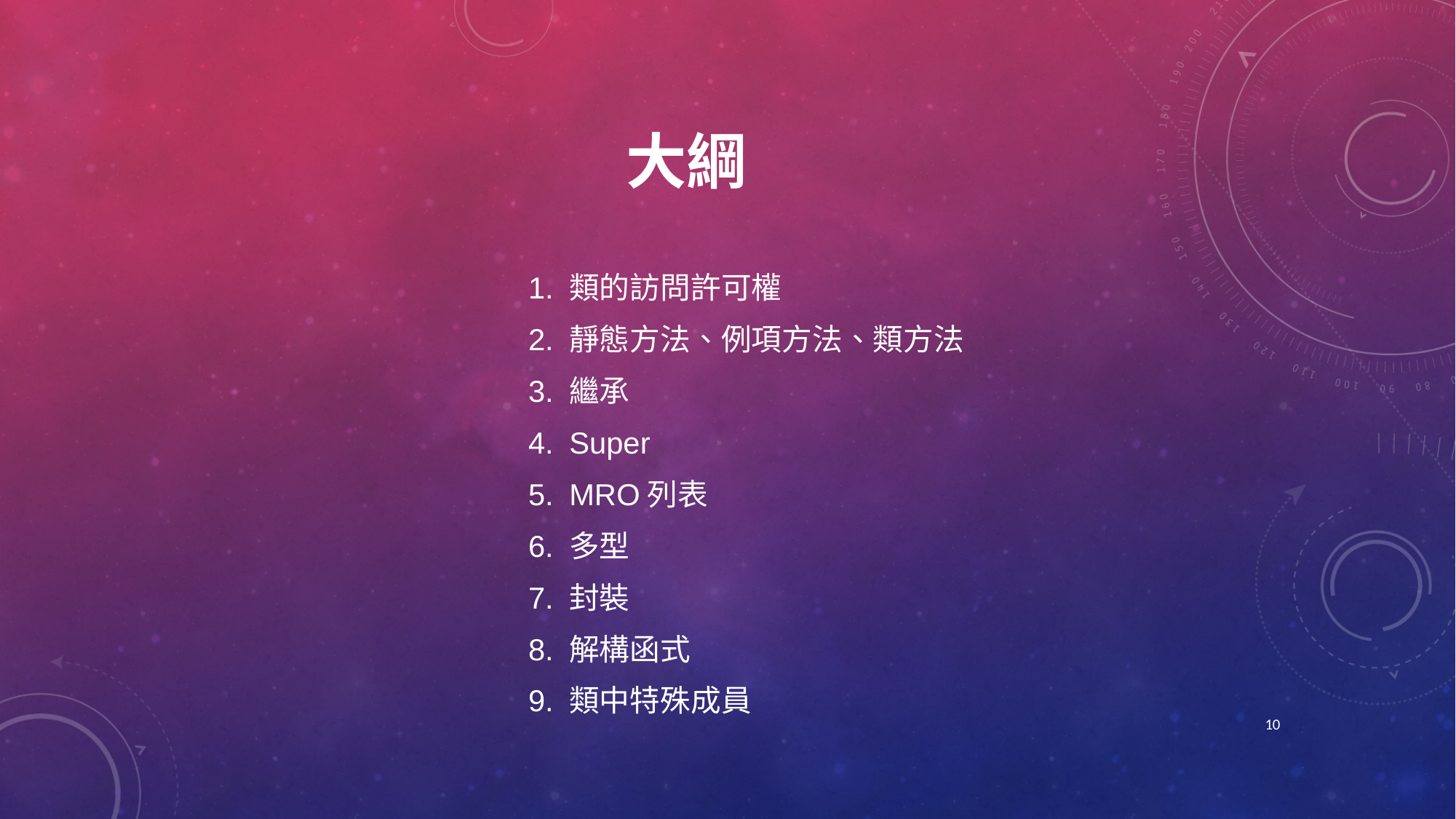

# 大綱
類的訪問許可權
靜態方法、例項方法、類方法
繼承
Super
MRO列表
多型
封裝
解構函式
類中特殊成員
10